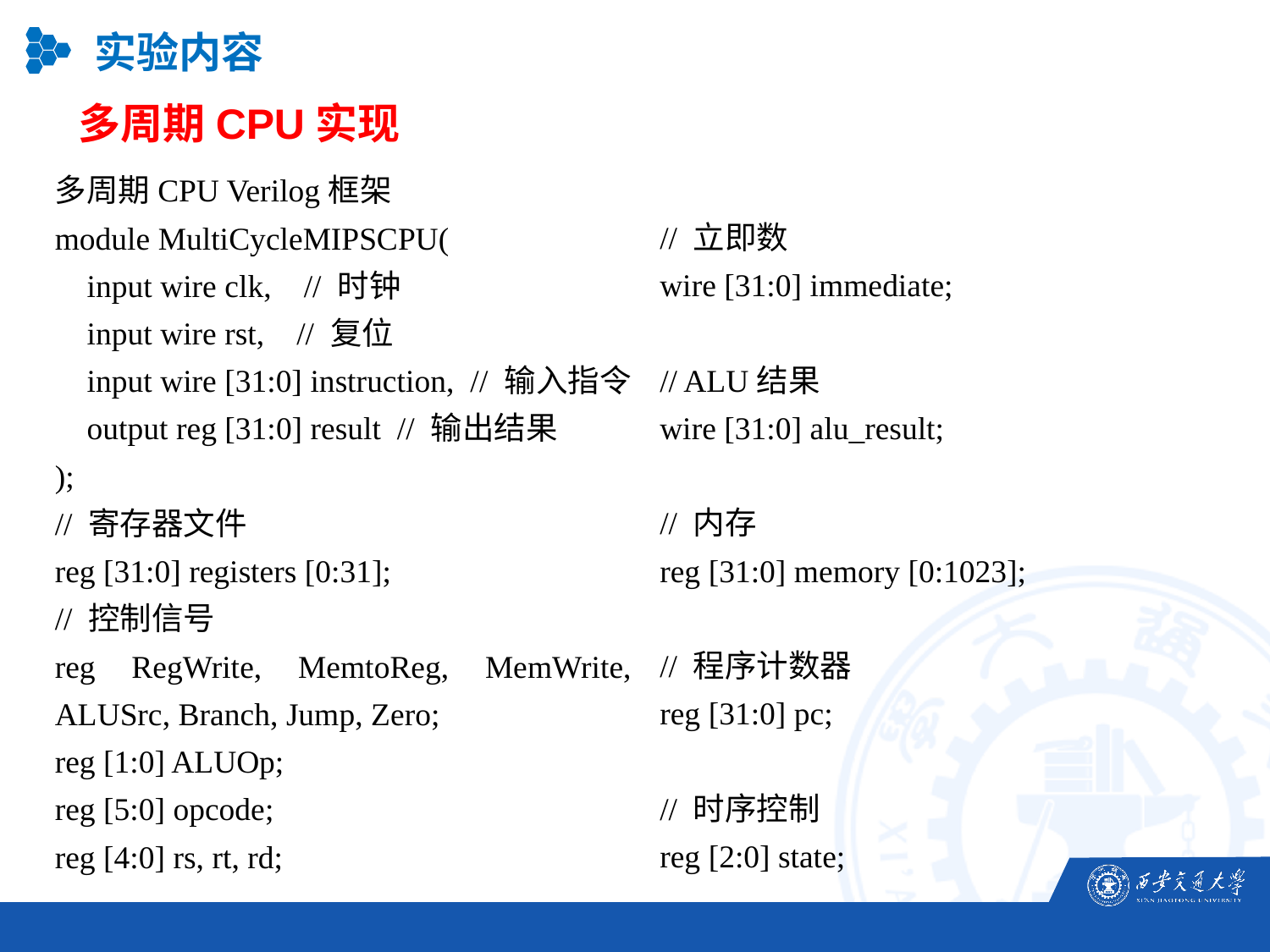

实验内容
多周期CPU实现
多周期CPU Verilog框架
module MultiCycleMIPSCPU(
    input wire clk,    // 时钟
    input wire rst,    // 复位
    input wire [31:0] instruction,  // 输入指令
    output reg [31:0] result  // 输出结果
);
// 寄存器文件
reg [31:0] registers [0:31];
// 控制信号
reg RegWrite, MemtoReg, MemWrite, ALUSrc, Branch, Jump, Zero;
reg [1:0] ALUOp;
reg [5:0] opcode;
reg [4:0] rs, rt, rd;

// 立即数
wire [31:0] immediate;

// ALU结果
wire [31:0] alu_result;

// 内存
reg [31:0] memory [0:1023];

// 程序计数器
reg [31:0] pc;

// 时序控制
reg [2:0] state;